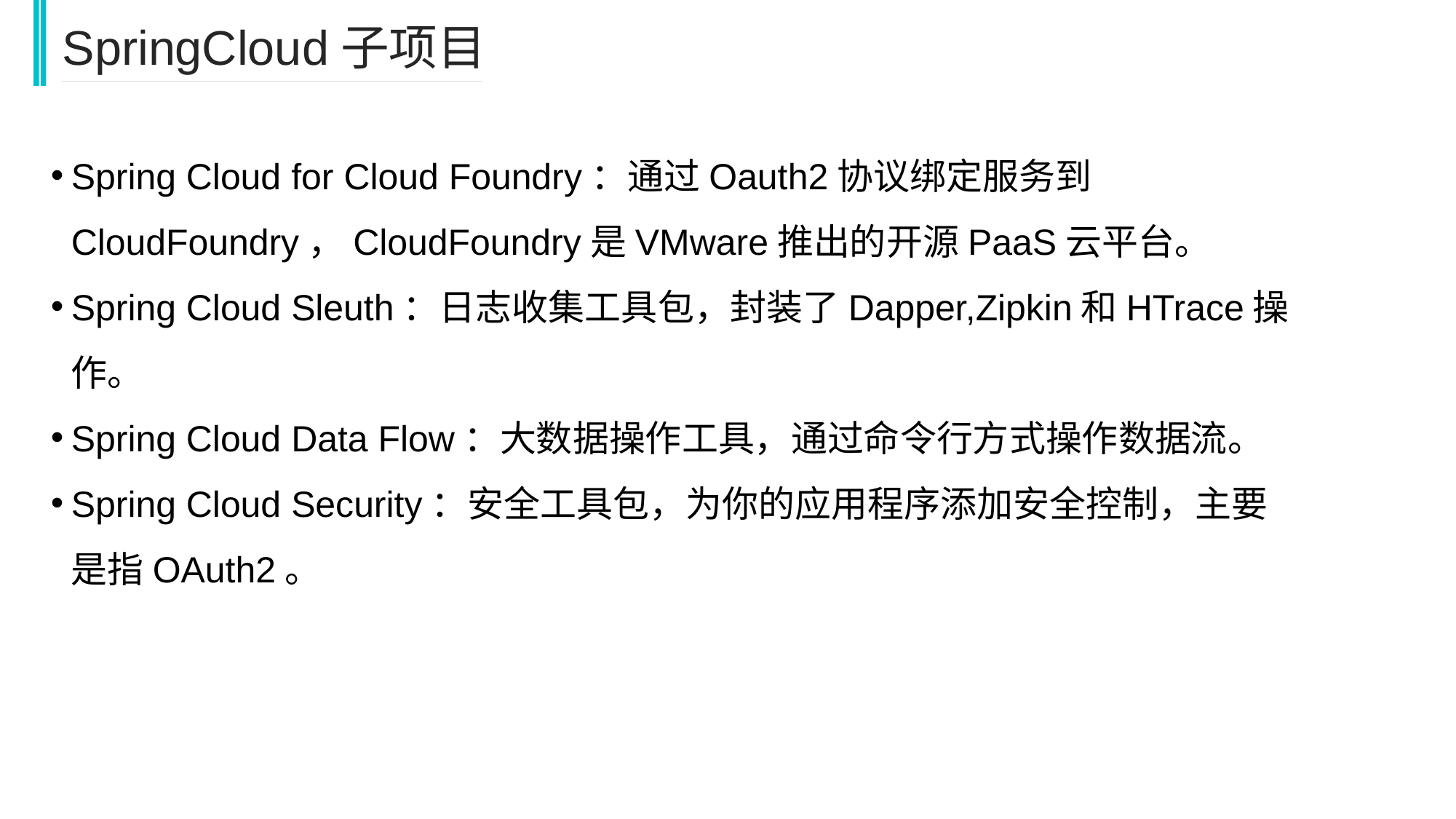

SpringCloud子项目

Spring Cloud for Cloud Foundry：通过Oauth2协议绑定服务到CloudFoundry，CloudFoundry是VMware推出的开源PaaS云平台。
Spring Cloud Sleuth：日志收集工具包，封装了Dapper,Zipkin和HTrace操作。
Spring Cloud Data Flow：大数据操作工具，通过命令行方式操作数据流。
Spring Cloud Security：安全工具包，为你的应用程序添加安全控制，主要是指OAuth2。